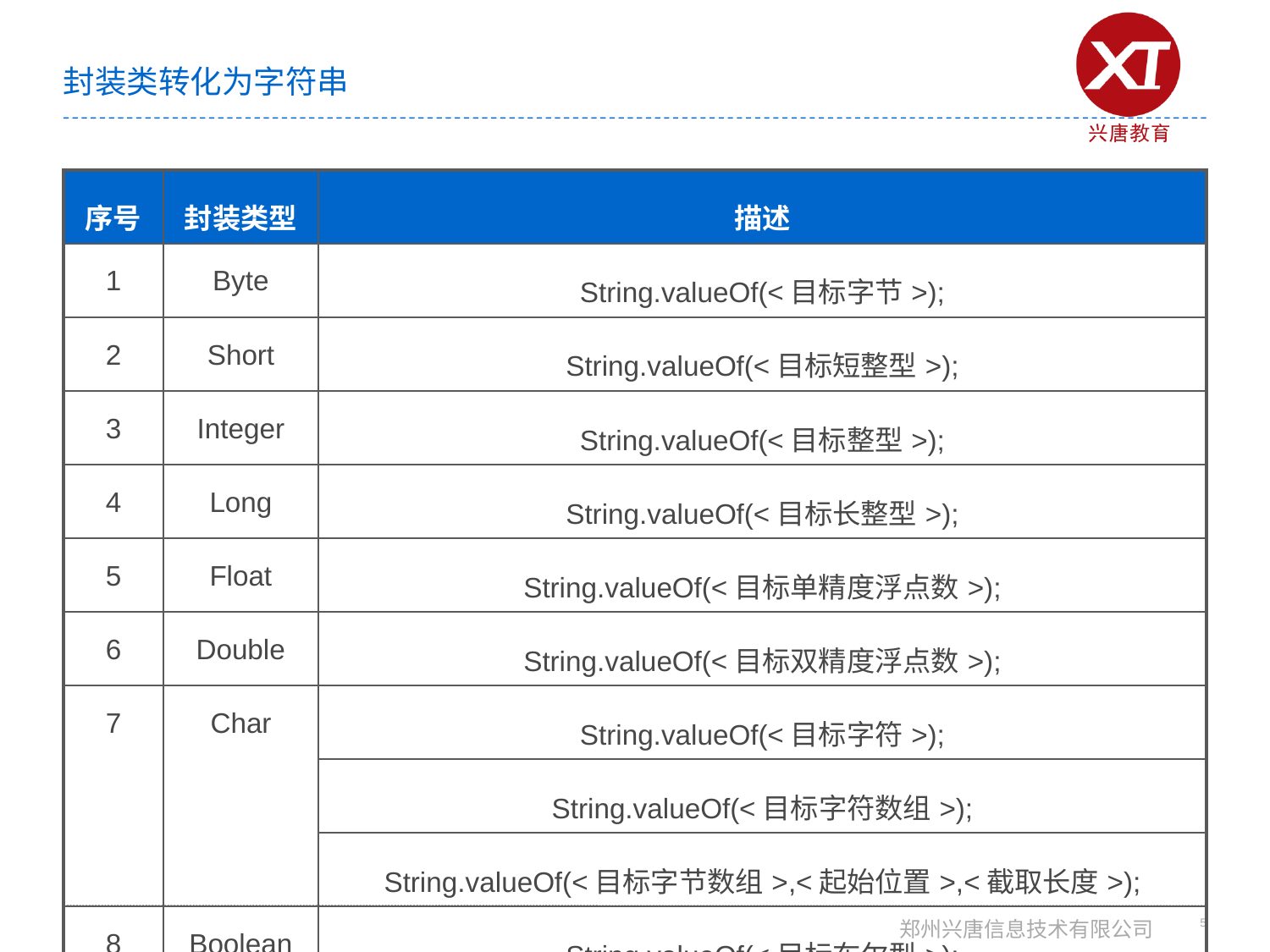

# 封装类转化为字符串
| 序号 | 封装类型 | 描述 |
| --- | --- | --- |
| 1 | Byte | String.valueOf(<目标字节>); |
| 2 | Short | String.valueOf(<目标短整型>); |
| 3 | Integer | String.valueOf(<目标整型>); |
| 4 | Long | String.valueOf(<目标长整型>); |
| 5 | Float | String.valueOf(<目标单精度浮点数>); |
| 6 | Double | String.valueOf(<目标双精度浮点数>); |
| 7 | Char | String.valueOf(<目标字符>); |
|  |  | String.valueOf(<目标字符数组>); |
|  |  | String.valueOf(<目标字节数组>,<起始位置>,<截取长度>); |
| 8 | Boolean | String.valueOf(<目标布尔型>); |
5